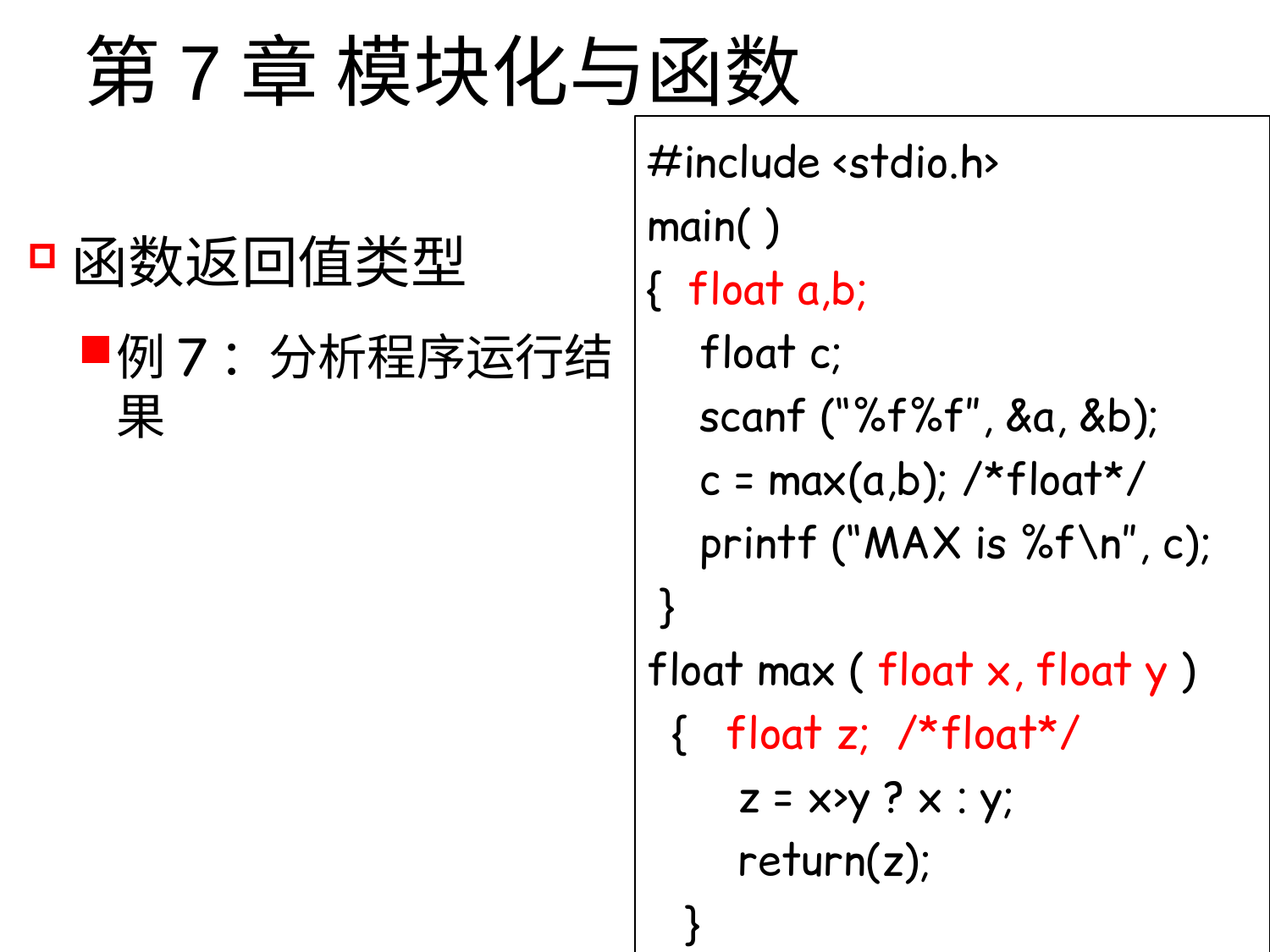

第7章 模块化与函数
#include <stdio.h>
main( )
{  float a,b;
　float c;
　scanf (“%f%f”, &a, &b);
　c = max(a,b); /*float*/
　printf (“MAX is %f\n”, c);
 }
float max ( float x, float y )
  {   float z;  /*float*/
　    z = x>y ? x : y;
　    return(z);
   }
函数返回值类型
例7：分析程序运行结果